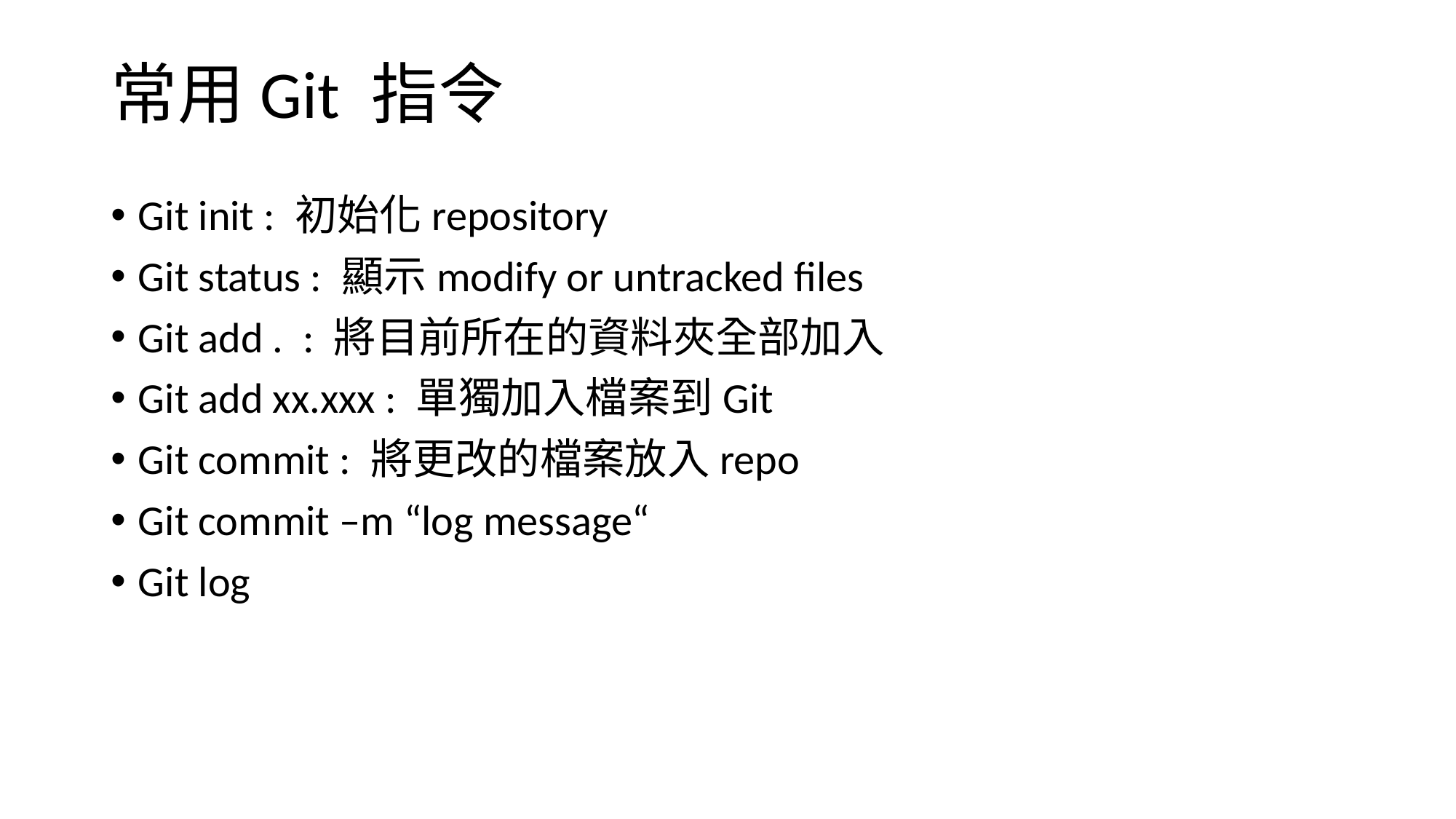

# 常用Git 指令
Git init : 初始化repository
Git status : 顯示modify or untracked files
Git add .  : 將目前所在的資料夾全部加入
Git add xx.xxx : 單獨加入檔案到Git
Git commit : 將更改的檔案放入repo
Git commit –m “log message“
Git log